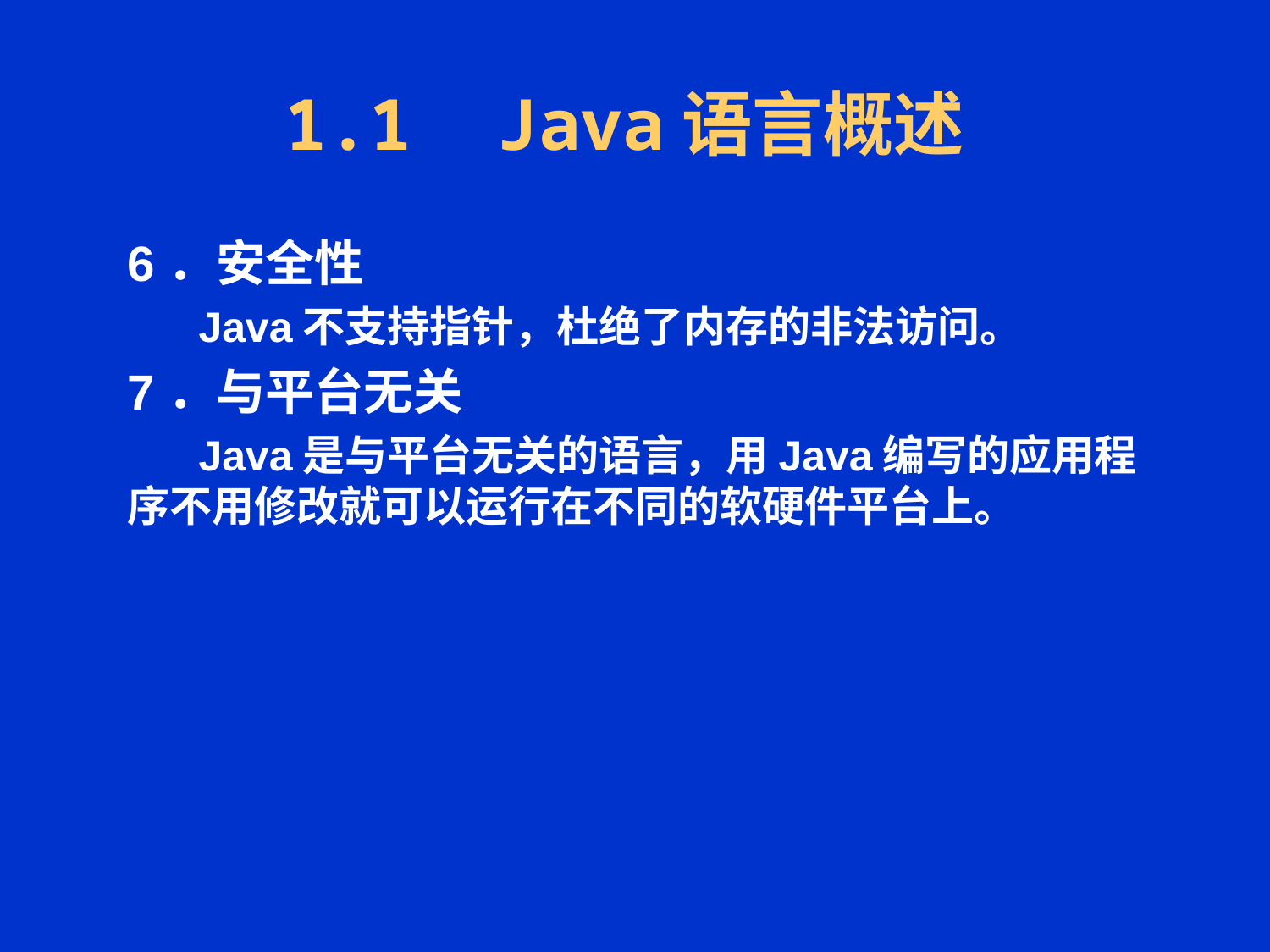

# 1.1  Java语言概述
6．安全性
      Java不支持指针，杜绝了内存的非法访问。
7．与平台无关
      Java是与平台无关的语言，用Java编写的应用程序不用修改就可以运行在不同的软硬件平台上。